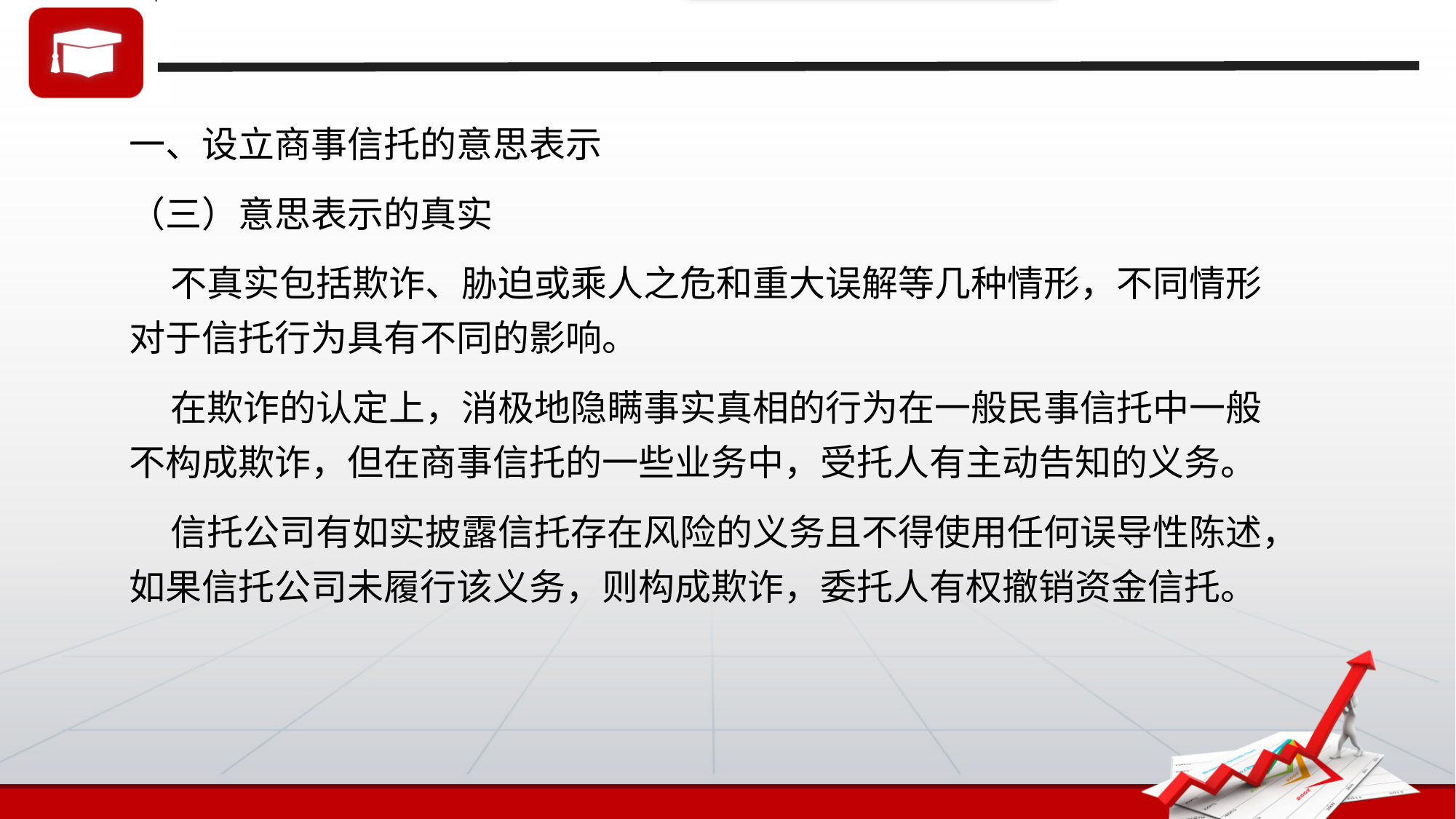

一、设立商事信托的意思表示
（三）意思表示的真实
    不真实包括欺诈、胁迫或乘人之危和重大误解等几种情形，不同情形对于信托行为具有不同的影响。
    在欺诈的认定上，消极地隐瞒事实真相的行为在一般民事信托中一般不构成欺诈，但在商事信托的一些业务中，受托人有主动告知的义务。
    信托公司有如实披露信托存在风险的义务且不得使用任何误导性陈述，如果信托公司未履行该义务，则构成欺诈，委托人有权撤销资金信托。